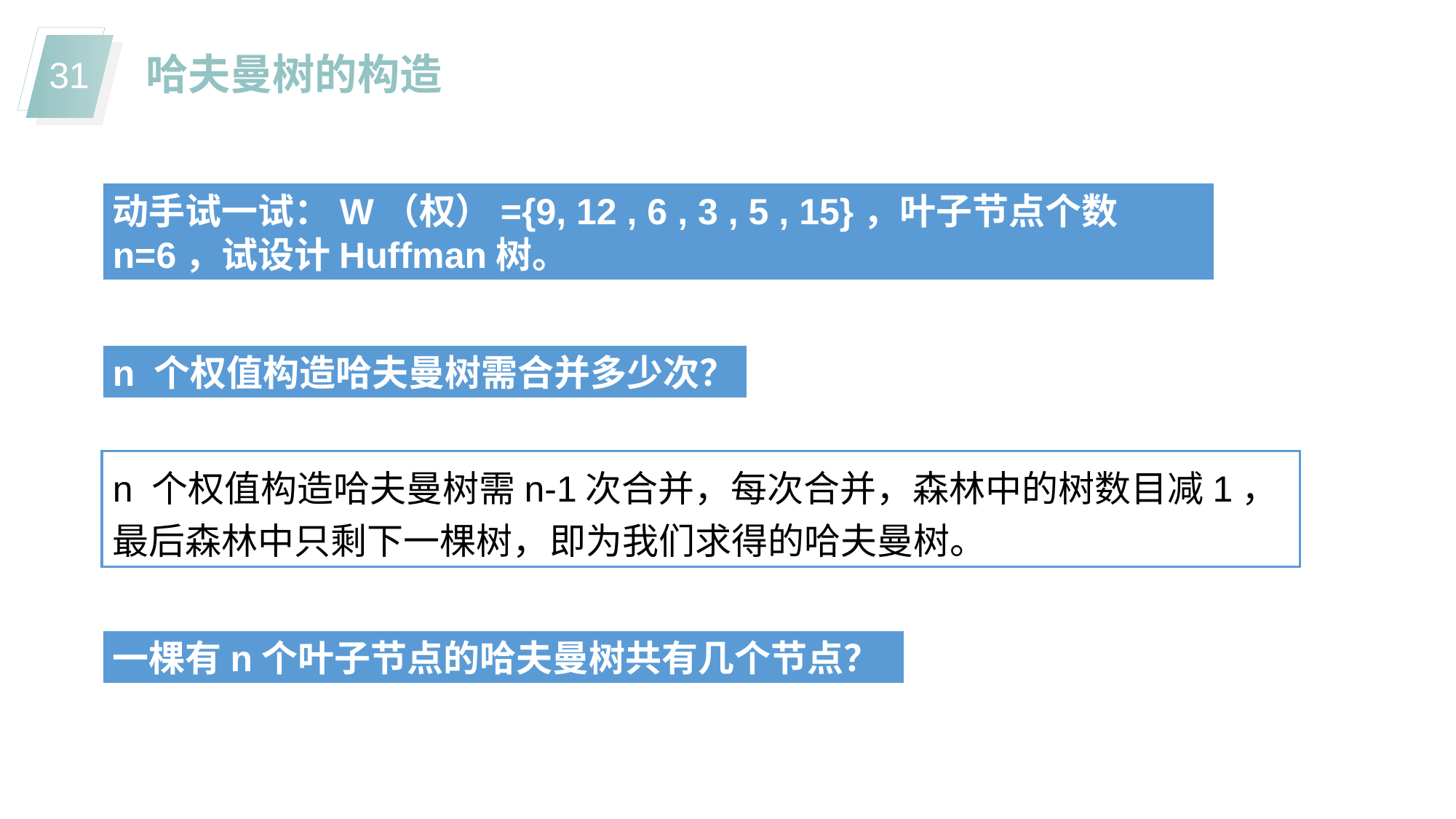

哈夫曼树的构造
动手试一试：W（权）={9, 12 , 6 , 3 , 5 , 15}，叶子节点个数n=6，试设计Huffman树。
n 个权值构造哈夫曼树需合并多少次？
n 个权值构造哈夫曼树需n-1次合并，每次合并，森林中的树数目减1，最后森林中只剩下一棵树，即为我们求得的哈夫曼树。
一棵有n个叶子节点的哈夫曼树共有几个节点？